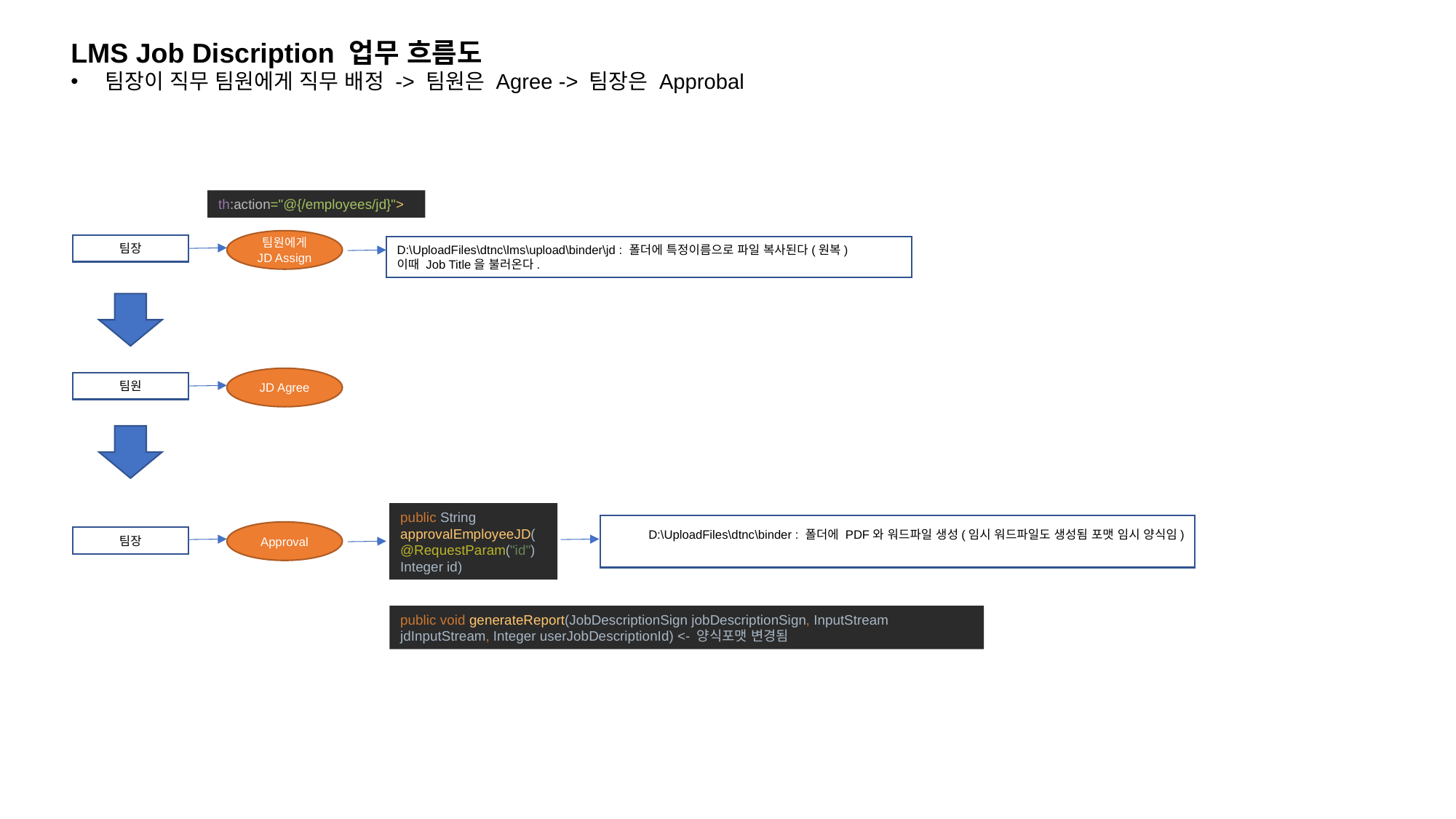

LMS Job Discription 업무 흐름도
팀장이 직무 팀원에게 직무 배정 -> 팀원은 Agree -> 팀장은 Approbal
th:action="@{/employees/jd}">
팀원에게 JD Assign
팀장
D:\UploadFiles\dtnc\lms\upload\binder\jd : 폴더에 특정이름으로 파일 복사된다(원복)
이때 Job Title을 불러온다.

JD Agree
팀원

public String approvalEmployeeJD(@RequestParam("id") Integer id)
D:\UploadFiles\dtnc\binder : 폴더에 PDF와 워드파일 생성(임시 워드파일도 생성됨 포맷 임시 양식임)

Approval
팀장
public void generateReport(JobDescriptionSign jobDescriptionSign, InputStream jdInputStream, Integer userJobDescriptionId) <- 양식포맷 변경됨
username username
assignDate AssignDate
jdVerId jobDescriptionVersion.id